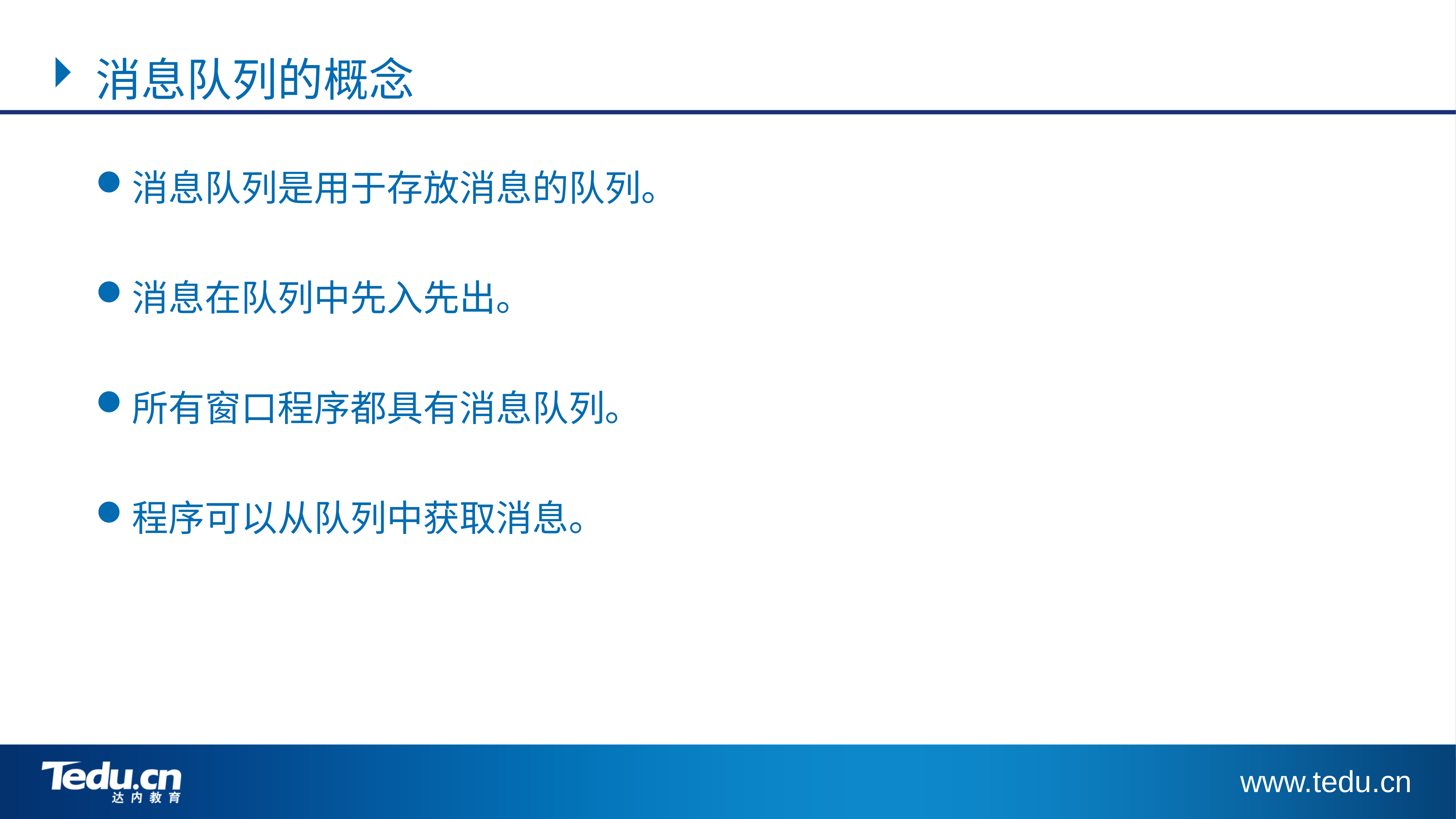

消息队列的概念
消息队列是用于存放消息的队列。

消息在队列中先入先出。

所有窗口程序都具有消息队列。

程序可以从队列中获取消息。